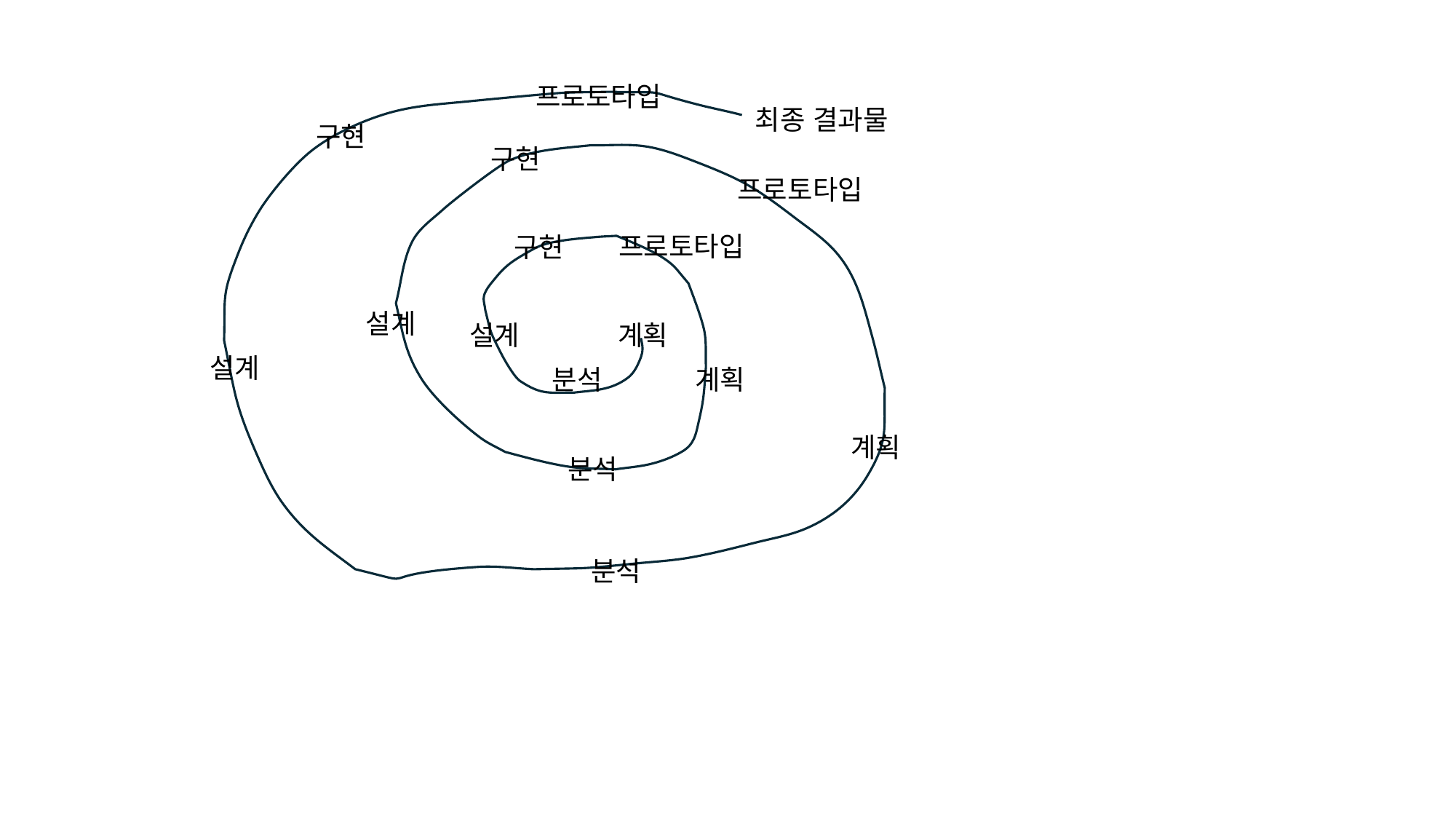

프로토타입

최종 결과물
구현
구현
프로토타입
프로토타입
구현
설계
설계
계획
설계
분석
계획
계획
분석
분석